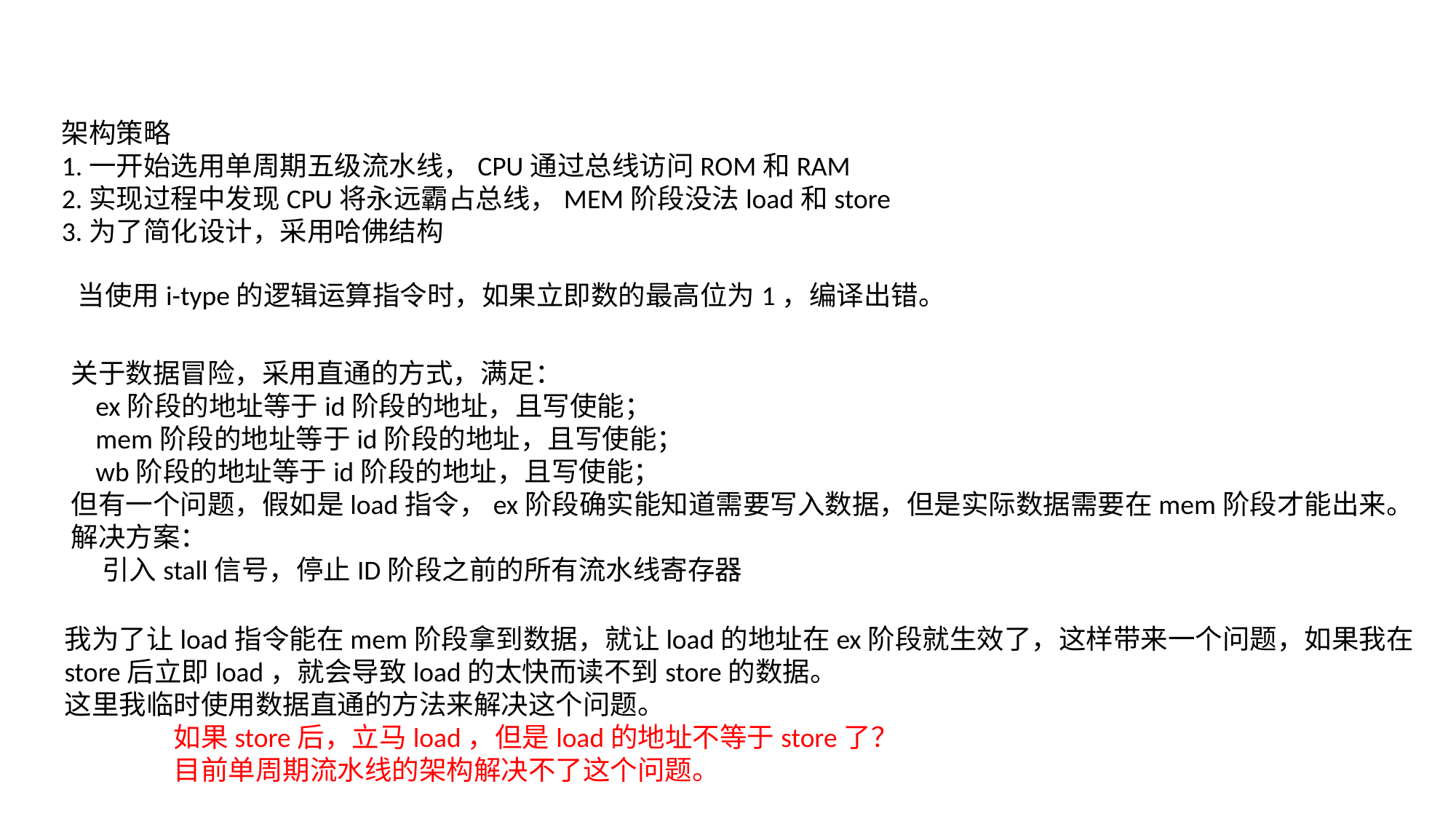

架构策略
1.一开始选用单周期五级流水线，CPU通过总线访问ROM和RAM
2.实现过程中发现CPU将永远霸占总线，MEM阶段没法load和store
3.为了简化设计，采用哈佛结构
当使用i-type的逻辑运算指令时，如果立即数的最高位为1，编译出错。
关于数据冒险，采用直通的方式，满足：
    ex阶段的地址等于id阶段的地址，且写使能；
    mem阶段的地址等于id阶段的地址，且写使能；
    wb阶段的地址等于id阶段的地址，且写使能；
但有一个问题，假如是load指令，ex阶段确实能知道需要写入数据，但是实际数据需要在mem阶段才能出来。
解决方案：
    引入stall信号，停止ID阶段之前的所有流水线寄存器
我为了让load指令能在mem阶段拿到数据，就让load的地址在ex阶段就生效了，这样带来一个问题，如果我在
store后立即load，就会导致load的太快而读不到store的数据。
这里我临时使用数据直通的方法来解决这个问题。
	如果store后，立马load，但是load的地址不等于store了？
	目前单周期流水线的架构解决不了这个问题。